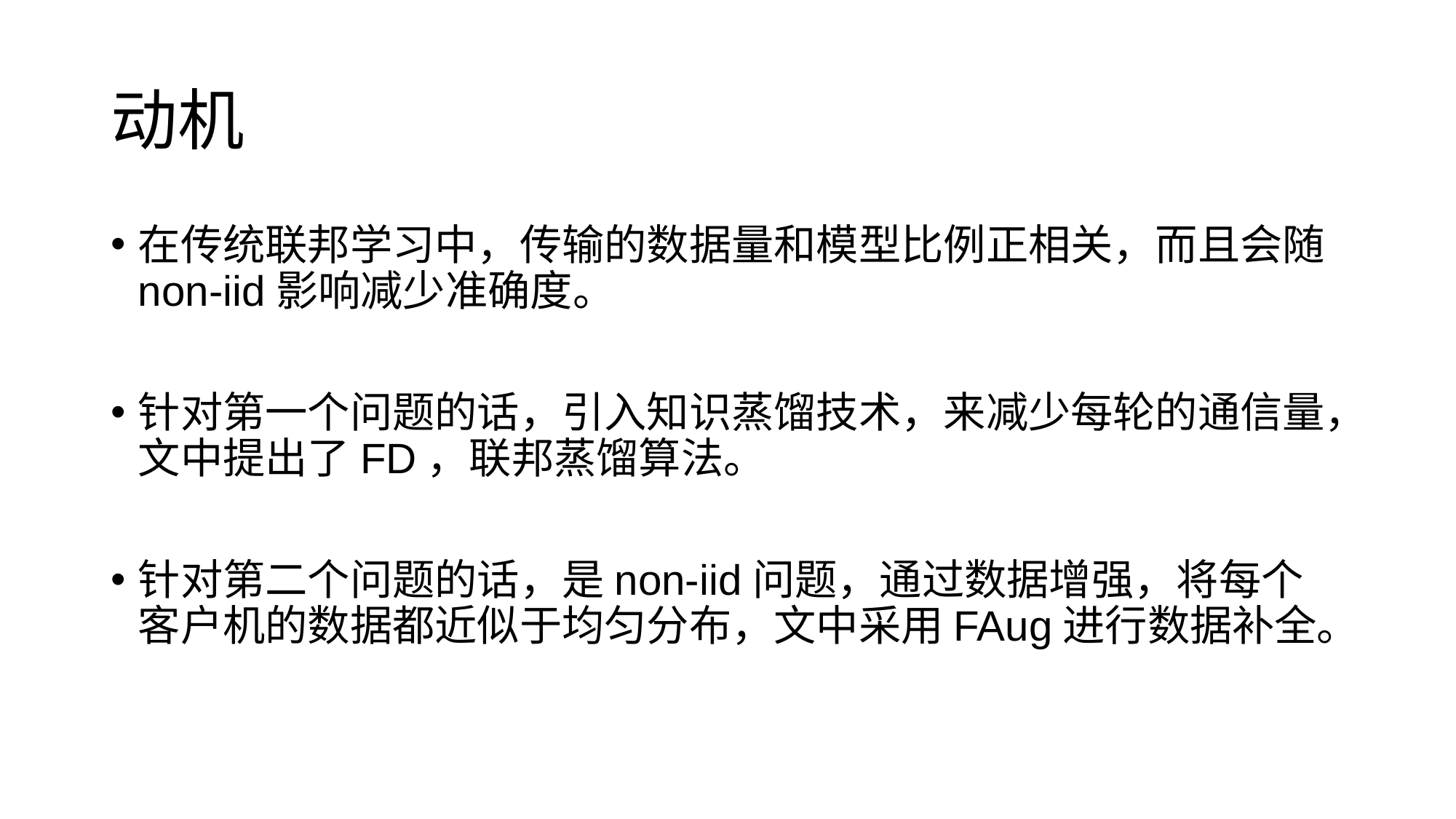

# 动机
在传统联邦学习中，传输的数据量和模型比例正相关，而且会随non-iid影响减少准确度。

针对第一个问题的话，引入知识蒸馏技术，来减少每轮的通信量，文中提出了FD，联邦蒸馏算法。

针对第二个问题的话，是non-iid问题，通过数据增强，将每个客户机的数据都近似于均匀分布，文中采用FAug进行数据补全。